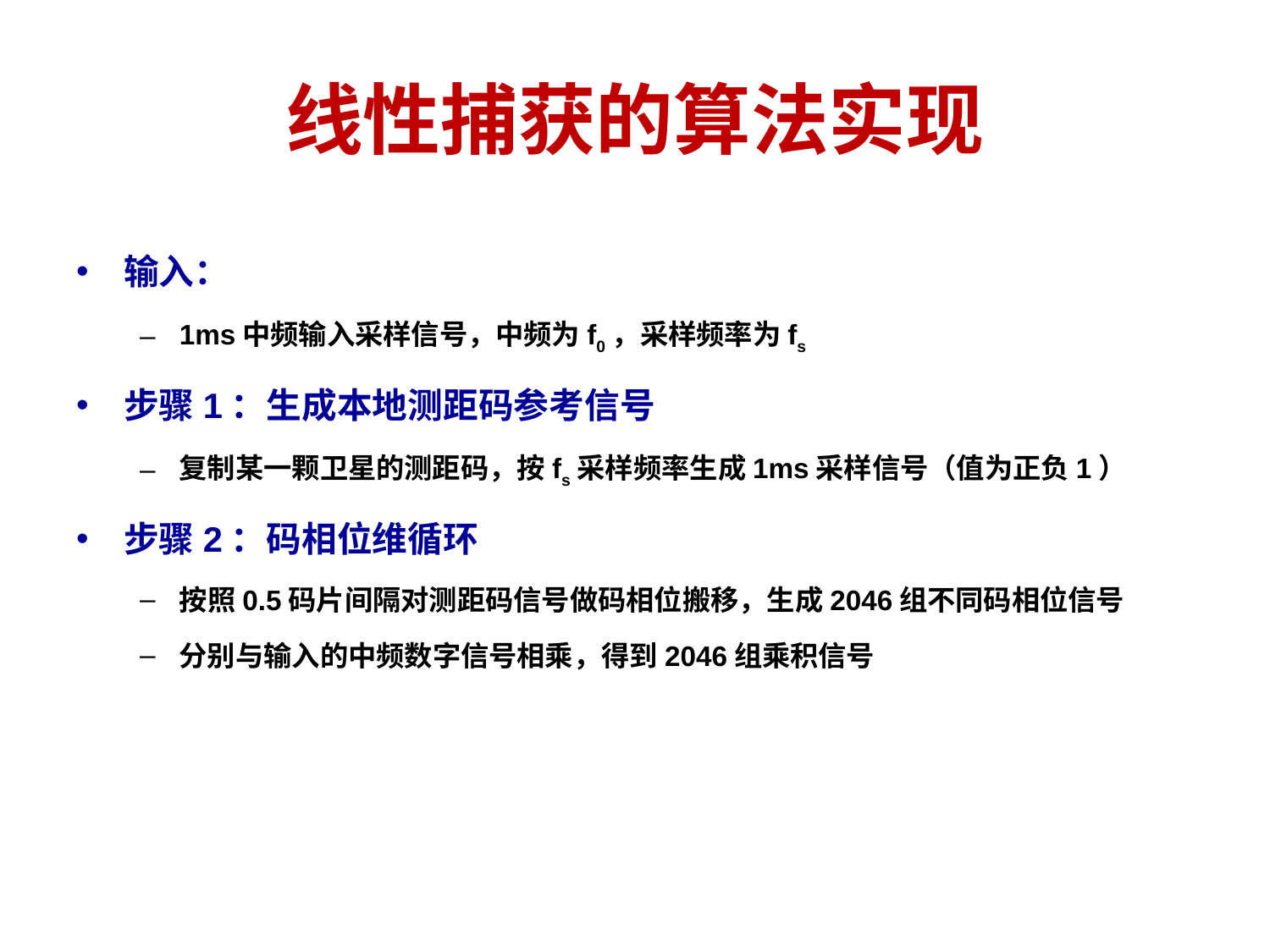

# 线性捕获的算法实现
输入：
1ms中频输入采样信号，中频为f0，采样频率为fs
步骤1：生成本地测距码参考信号
复制某一颗卫星的测距码，按fs采样频率生成1ms采样信号（值为正负1）
步骤2：码相位维循环
按照0.5码片间隔对测距码信号做码相位搬移，生成2046组不同码相位信号
分别与输入的中频数字信号相乘，得到2046组乘积信号